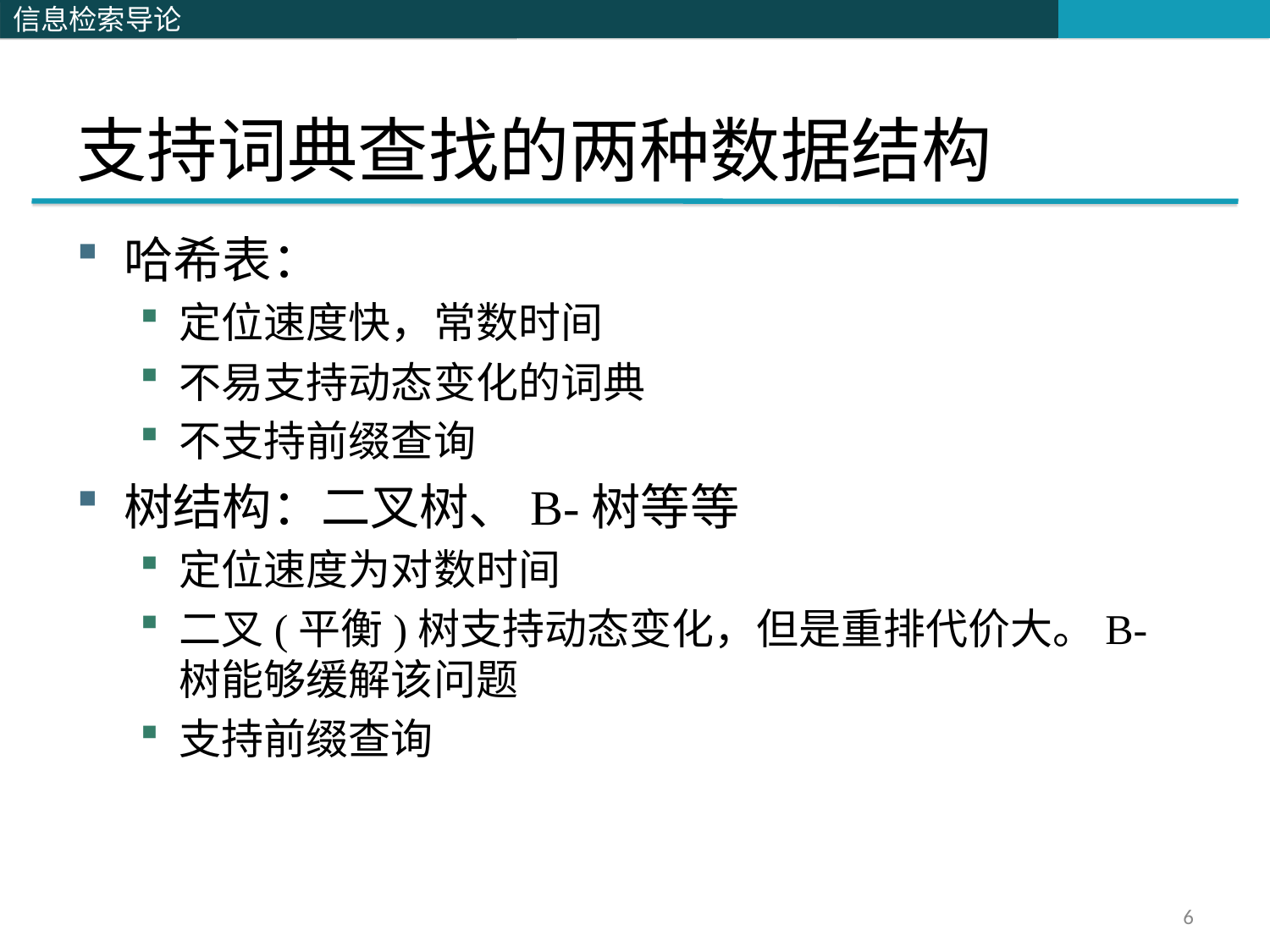

# 支持词典查找的两种数据结构
哈希表：
定位速度快，常数时间
不易支持动态变化的词典
不支持前缀查询
树结构：二叉树、B-树等等
定位速度为对数时间
二叉(平衡)树支持动态变化，但是重排代价大。B-树能够缓解该问题
支持前缀查询
6